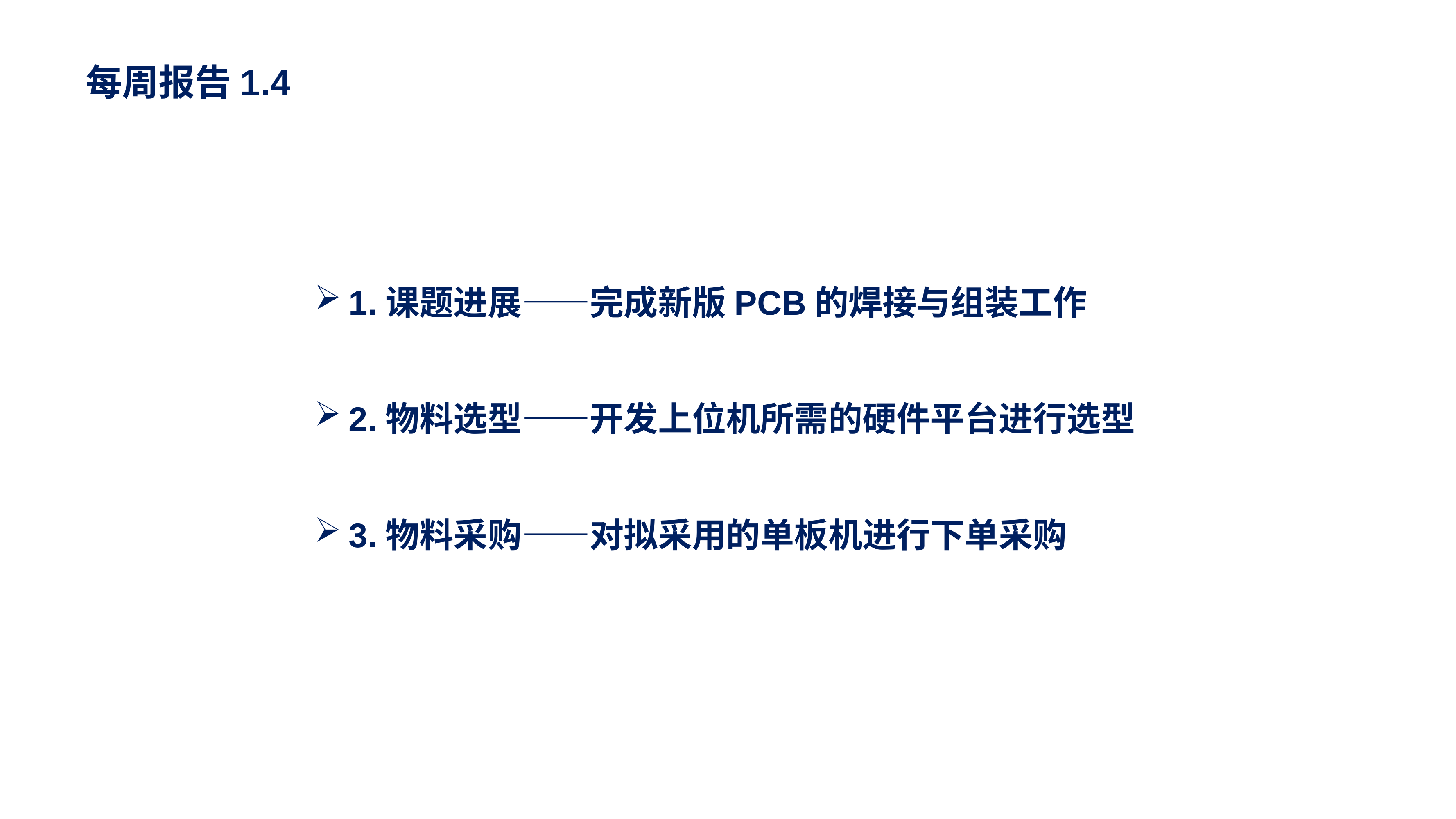

每周报告1.4
1.课题进展——完成新版PCB的焊接与组装工作
2.物料选型——开发上位机所需的硬件平台进行选型
3.物料采购——对拟采用的单板机进行下单采购